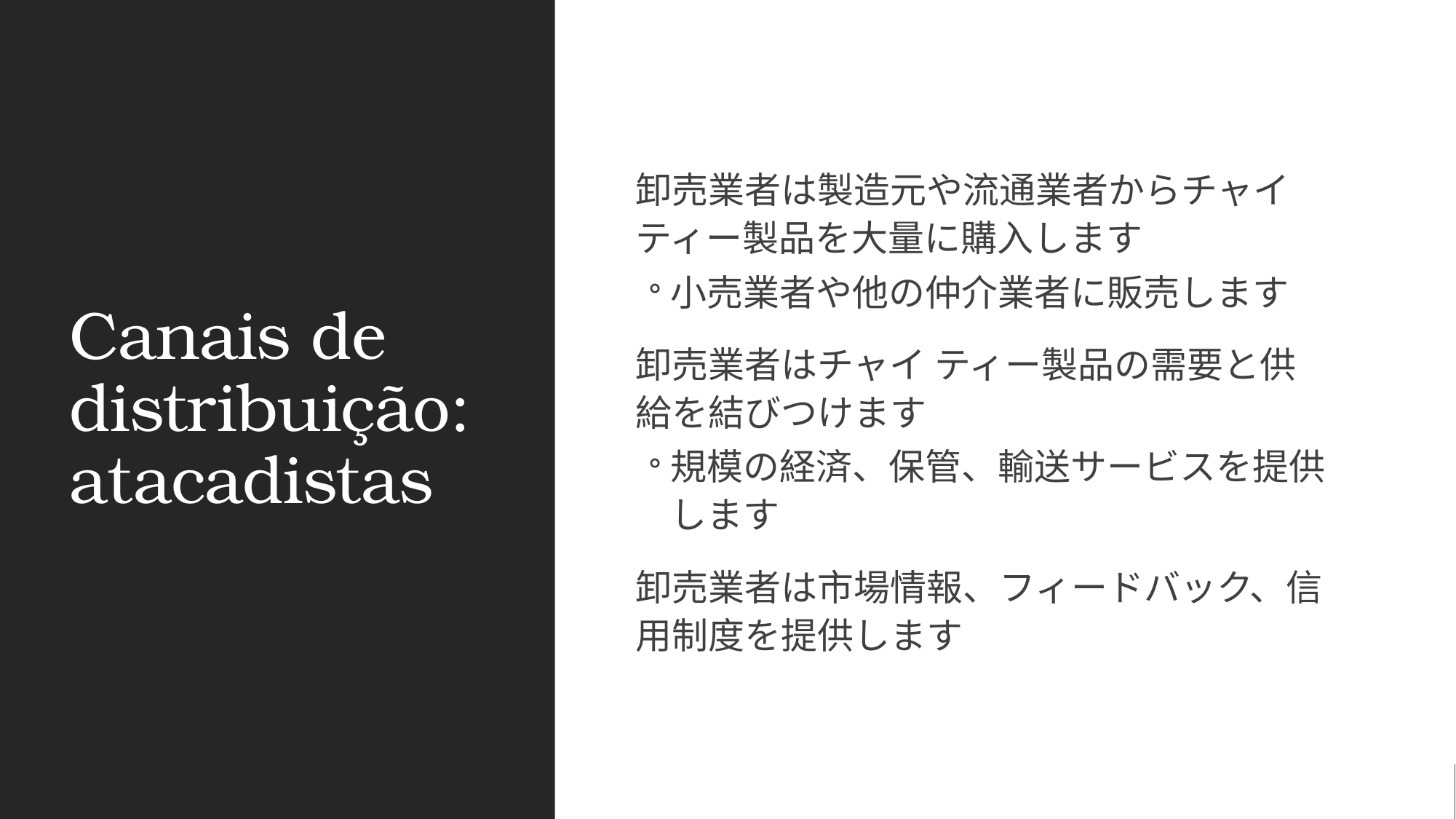

# Canais de distribuição: atacadistas
卸売業者は製造元や流通業者からチャイ ティー製品を大量に購入します
小売業者や他の仲介業者に販売します
卸売業者はチャイ ティー製品の需要と供給を結びつけます
規模の経済、保管、輸送サービスを提供します
卸売業者は市場情報、フィードバック、信用制度を提供します